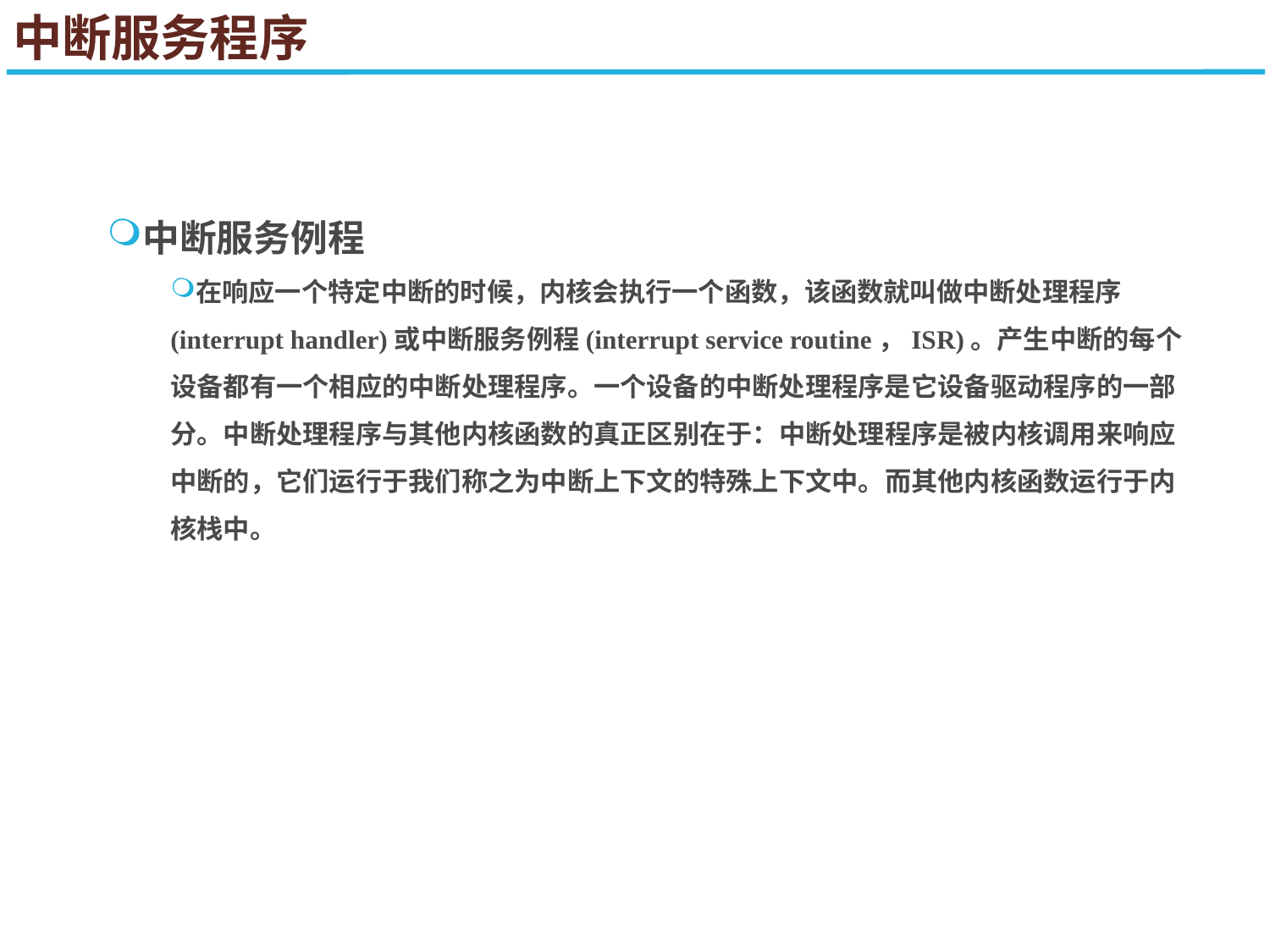

中断服务程序
中断服务例程
在响应一个特定中断的时候，内核会执行一个函数，该函数就叫做中断处理程序(interrupt handler)或中断服务例程(interrupt service routine，ISR)。产生中断的每个设备都有一个相应的中断处理程序。一个设备的中断处理程序是它设备驱动程序的一部分。中断处理程序与其他内核函数的真正区别在于：中断处理程序是被内核调用来响应中断的，它们运行于我们称之为中断上下文的特殊上下文中。而其他内核函数运行于内核栈中。